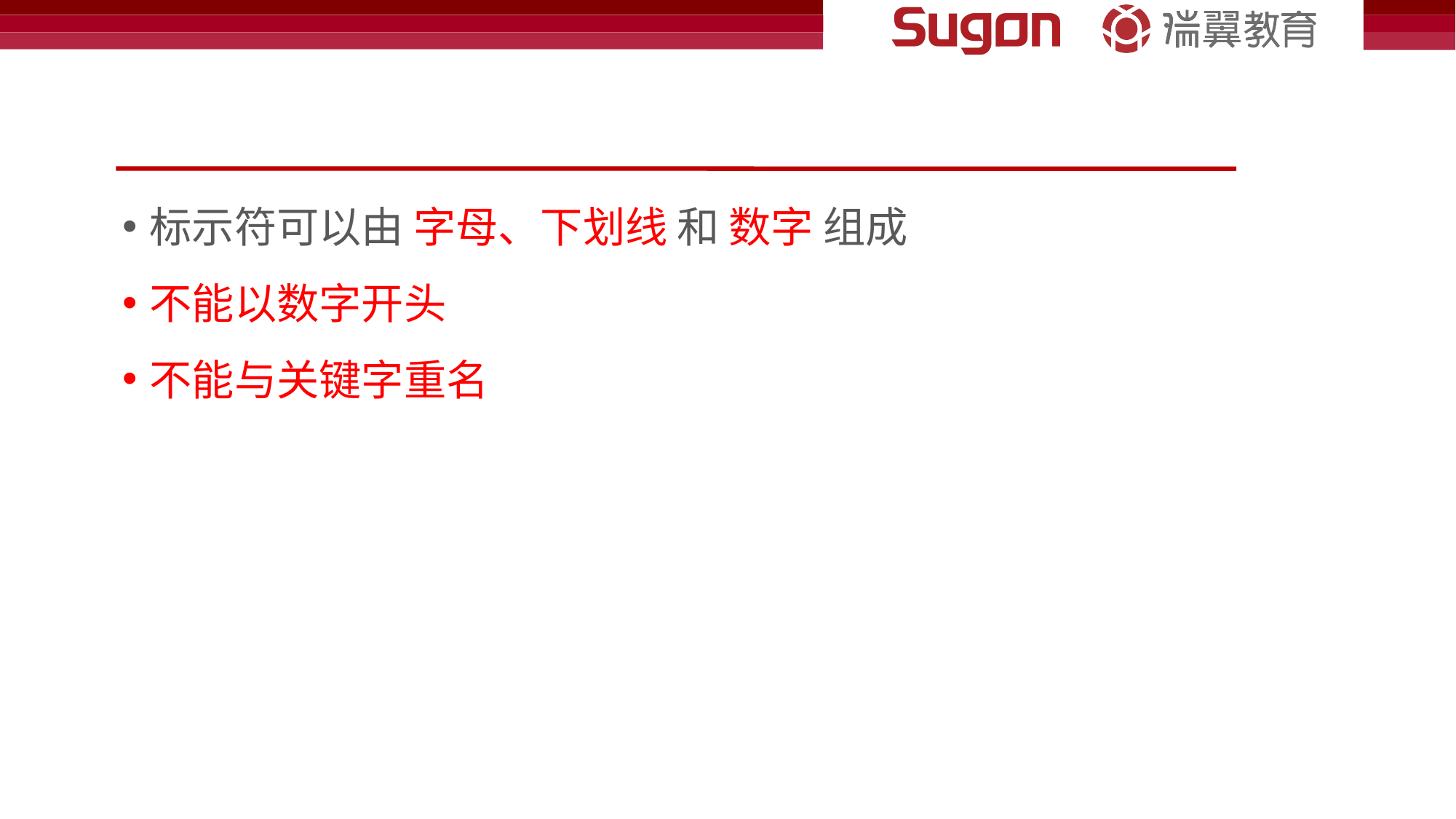

#
标示符可以由 字母、下划线 和 数字 组成
不能以数字开头
不能与关键字重名